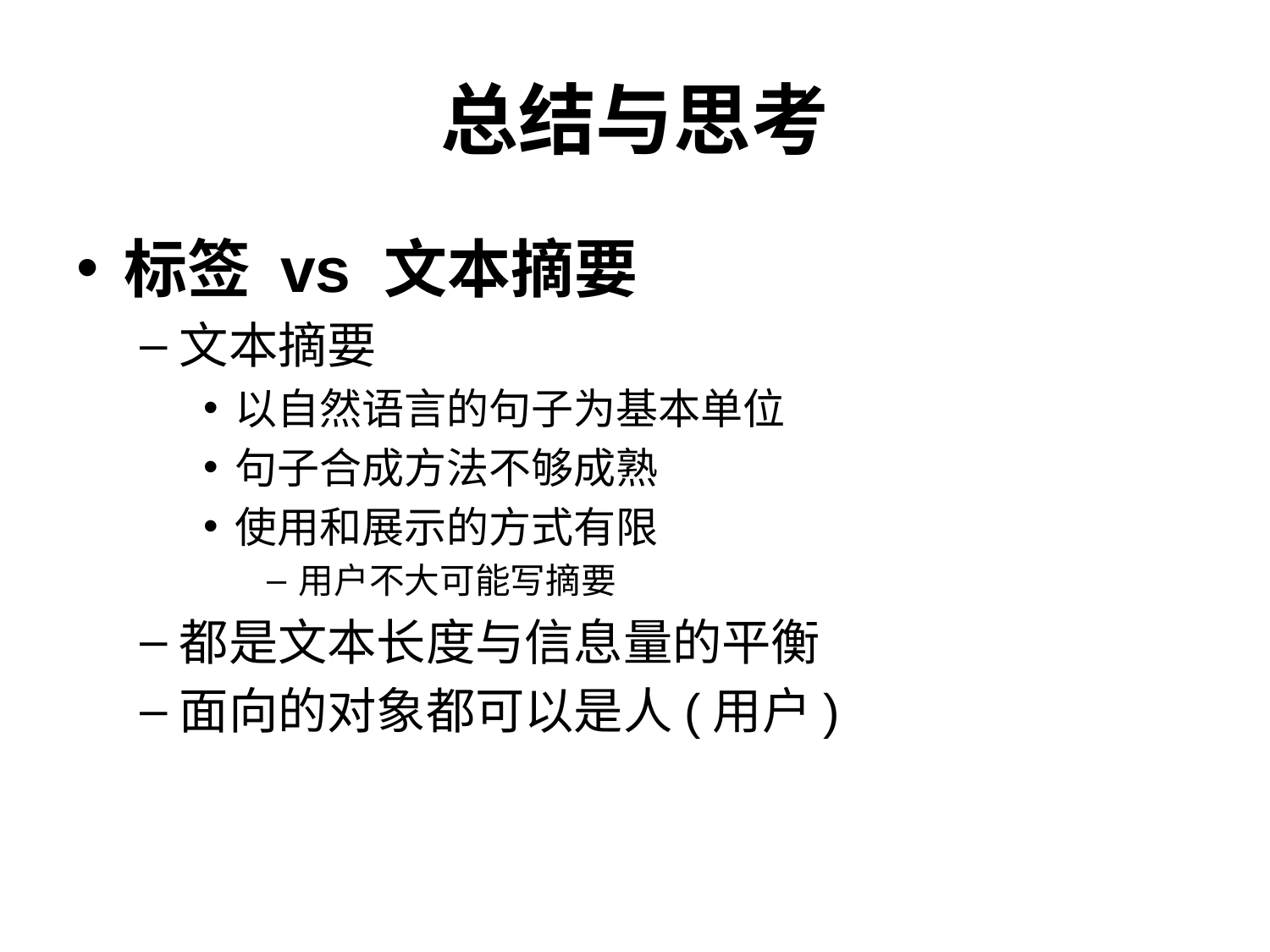

# 总结与思考
标签 vs 文本摘要
文本摘要
以自然语言的句子为基本单位
句子合成方法不够成熟
使用和展示的方式有限
用户不大可能写摘要
都是文本长度与信息量的平衡
面向的对象都可以是人(用户)